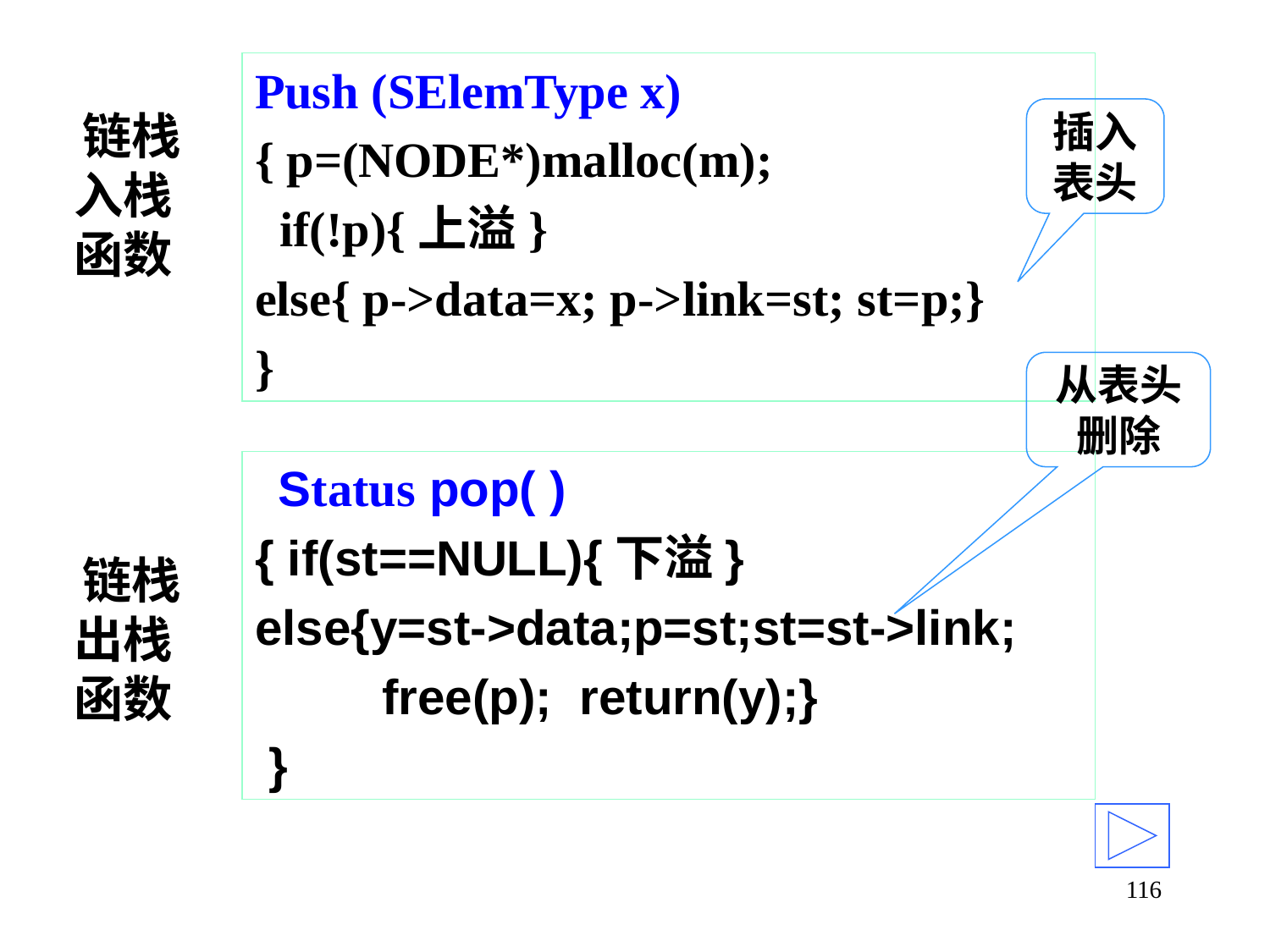

Push (SElemType x)
{ p=(NODE*)malloc(m);
  if(!p){上溢}
else{ p->data=x; p->link=st; st=p;}
}
链栈
入栈函数
插入表头
从表头删除
  Status pop( )
{ if(st==NULL){下溢}
else{y=st->data;p=st;st=st->link;
 	free(p);  return(y);}
 }
链栈
出栈函数

116